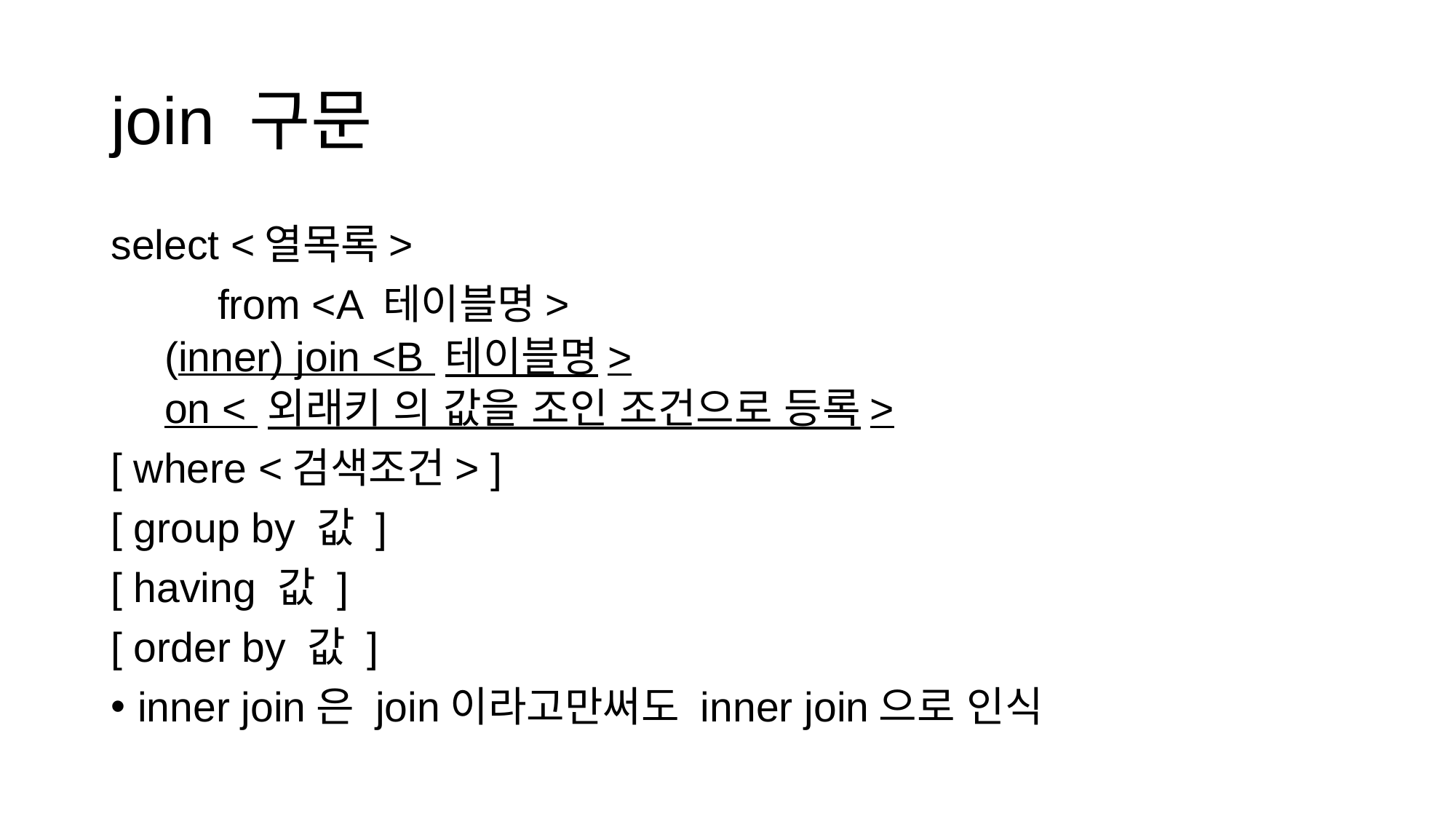

# join 구문
select <열목록>
	from <A 테이블명>
	(inner) join <B 테이블명>
	on < 외래키 의 값을 조인 조건으로 등록>
[ where <검색조건> ]
[ group by 값 ]
[ having 값 ]
[ order by 값 ]
inner join은 join이라고만써도 inner join으로 인식